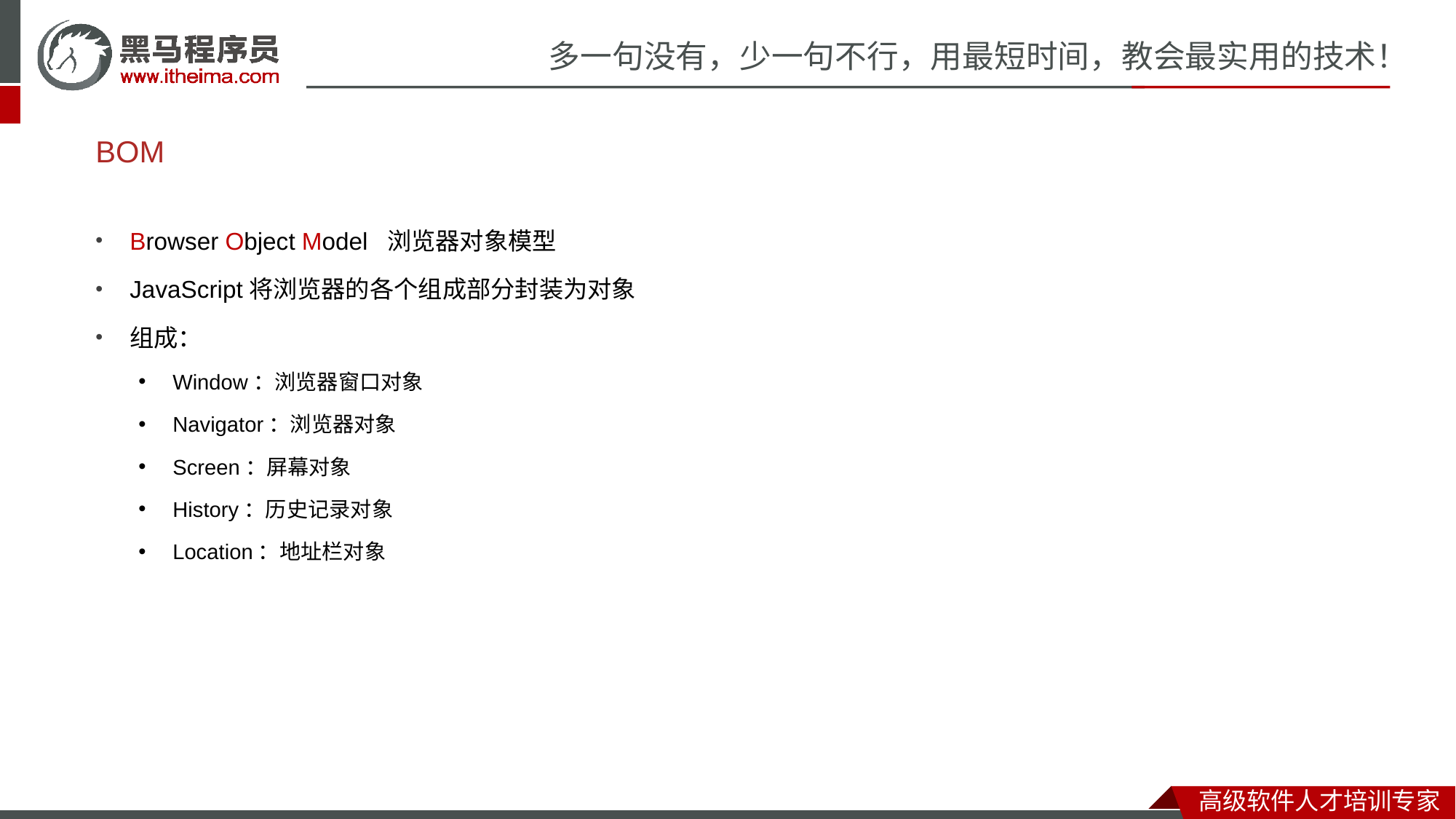

# BOM
Browser Object Model  浏览器对象模型
JavaScript将浏览器的各个组成部分封装为对象
组成：
Window：浏览器窗口对象
Navigator：浏览器对象
Screen：屏幕对象
History：历史记录对象
Location：地址栏对象